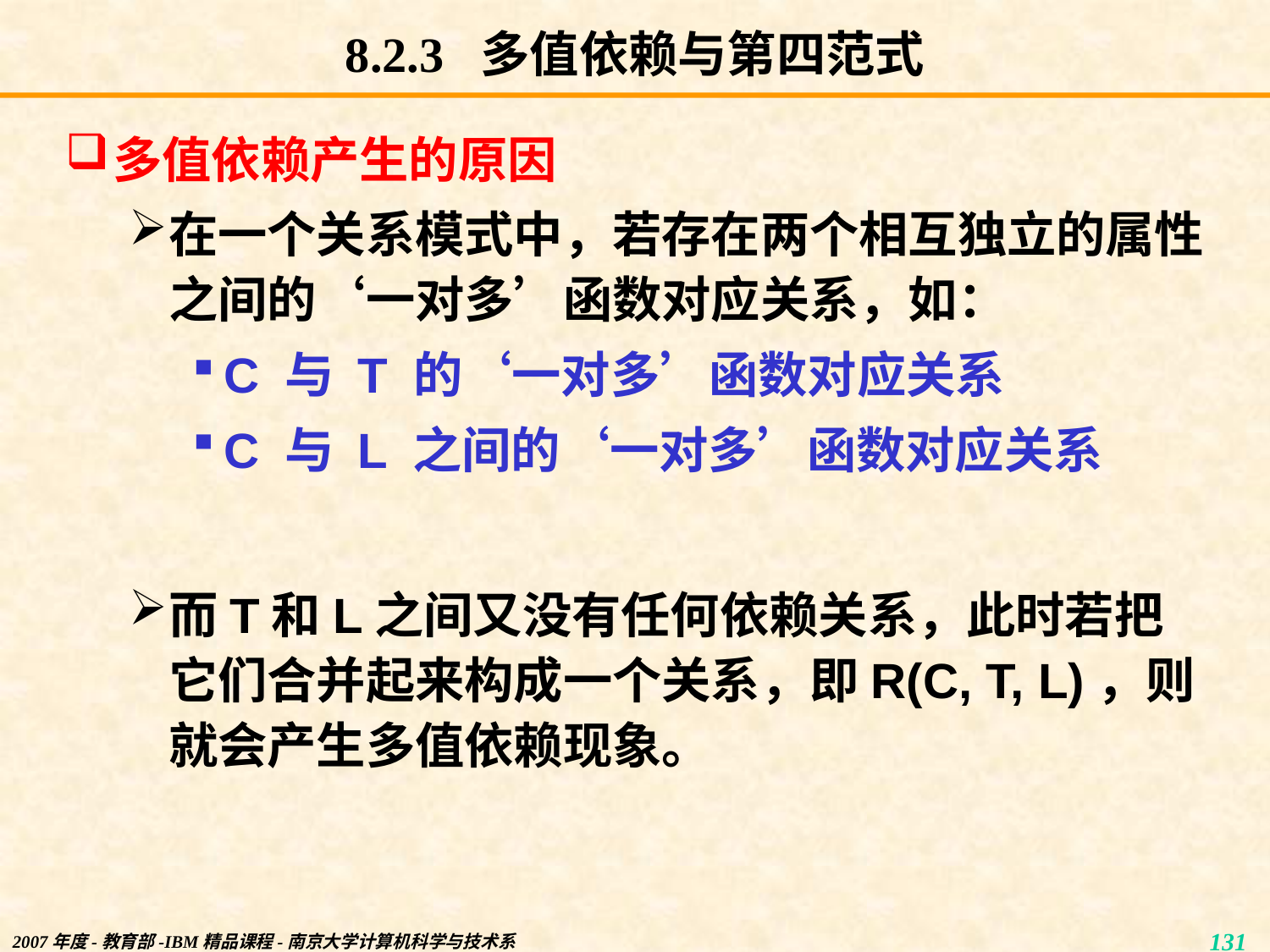

# 8.2.3  多值依赖与第四范式
多值依赖产生的原因
在一个关系模式中，若存在两个相互独立的属性之间的‘一对多’函数对应关系，如：
C 与 T 的‘一对多’函数对应关系
C 与 L 之间的‘一对多’函数对应关系

而T和L之间又没有任何依赖关系，此时若把它们合并起来构成一个关系，即R(C, T, L)，则就会产生多值依赖现象。
131
2007年度-教育部-IBM精品课程-南京大学计算机科学与技术系